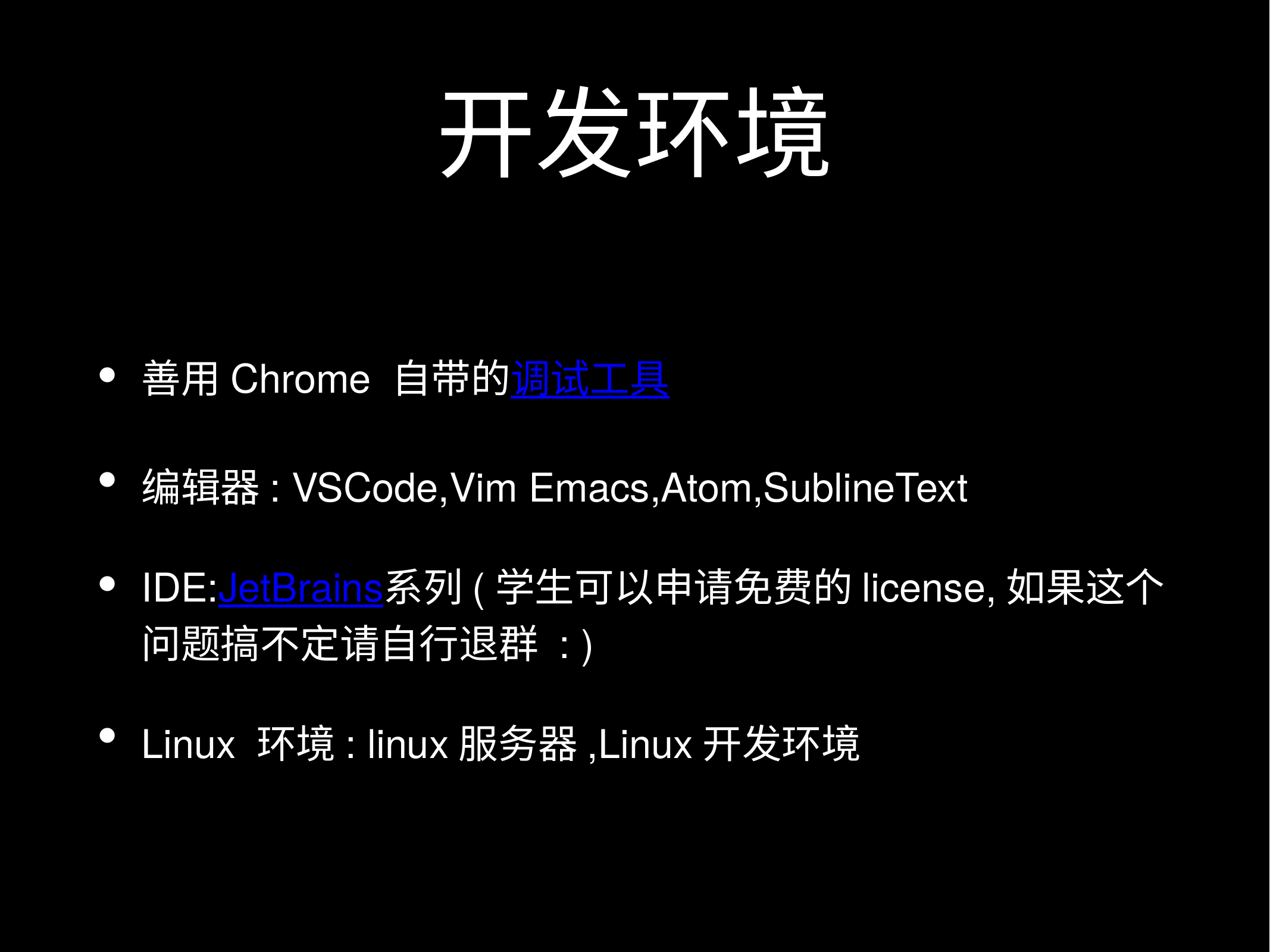

# 开发环境
善用Chrome 自带的调试工具
编辑器: VSCode,Vim Emacs,Atom,SublineText
IDE:JetBrains系列(学生可以申请免费的license,如果这个问题搞不定请自行退群 : )
Linux 环境: linux服务器,Linux开发环境